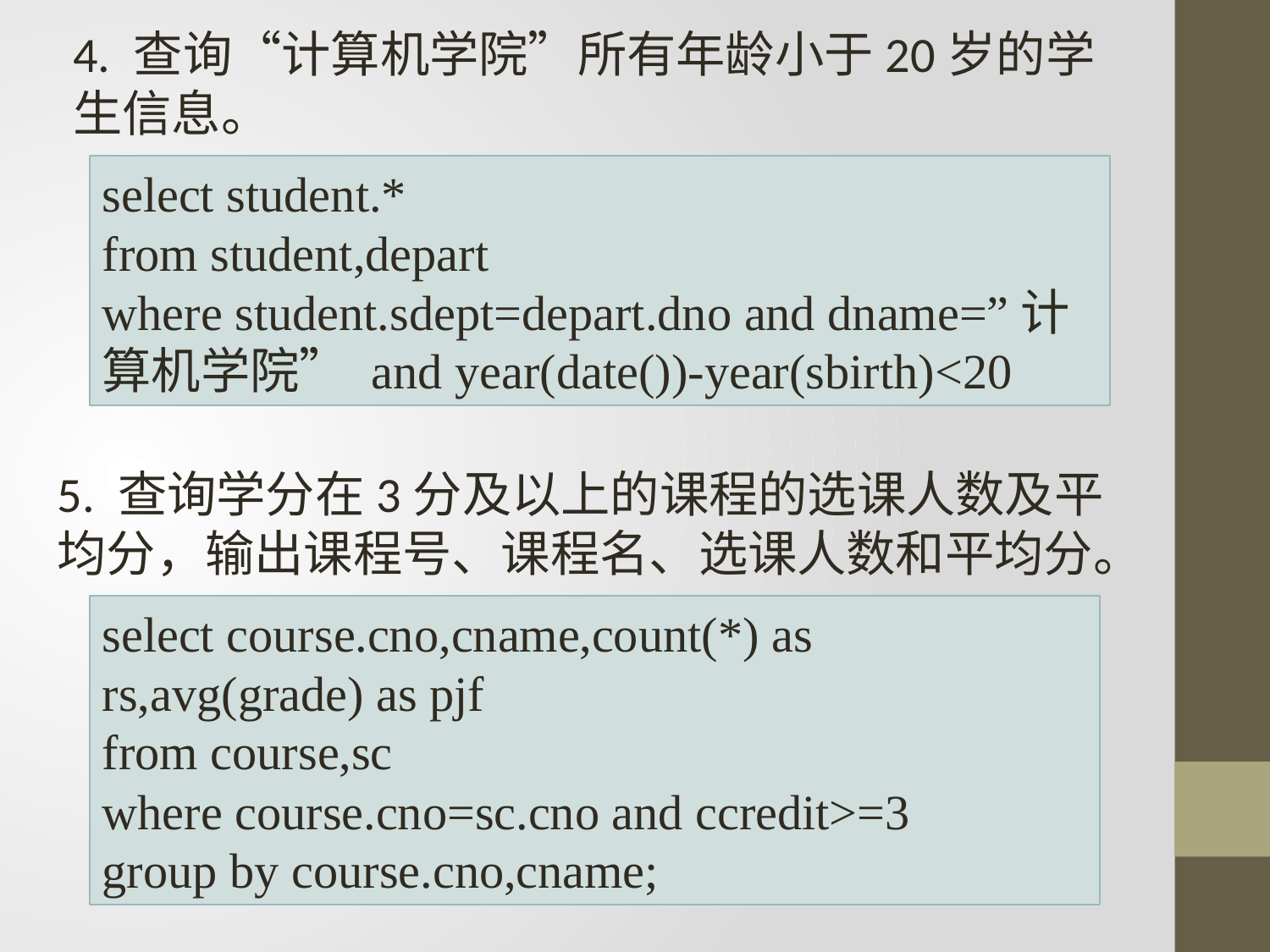

4. 查询“计算机学院”所有年龄小于20岁的学生信息。
select student.*
from student,depart
where student.sdept=depart.dno and dname=”计算机学院” and year(date())-year(sbirth)<20
5. 查询学分在3分及以上的课程的选课人数及平均分，输出课程号、课程名、选课人数和平均分。

select course.cno,cname,count(*) as rs,avg(grade) as pjf
from course,sc
where course.cno=sc.cno and ccredit>=3
group by course.cno,cname;